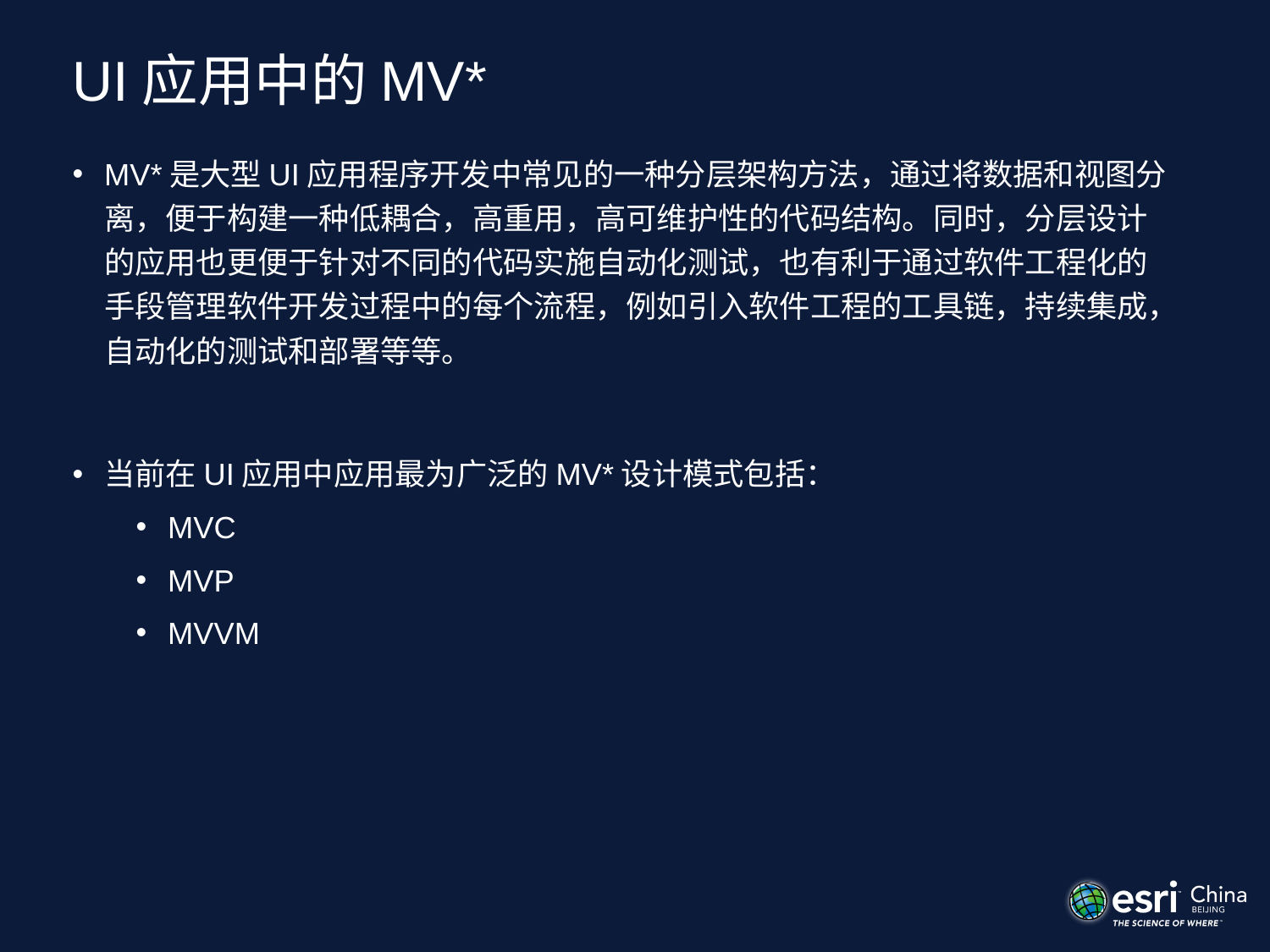

# UI应用中的MV*
MV*是大型UI应用程序开发中常见的一种分层架构方法，通过将数据和视图分离，便于构建一种低耦合，高重用，高可维护性的代码结构。同时，分层设计的应用也更便于针对不同的代码实施自动化测试，也有利于通过软件工程化的手段管理软件开发过程中的每个流程，例如引入软件工程的工具链，持续集成，自动化的测试和部署等等。

当前在UI应用中应用最为广泛的MV*设计模式包括：
MVC
MVP
MVVM